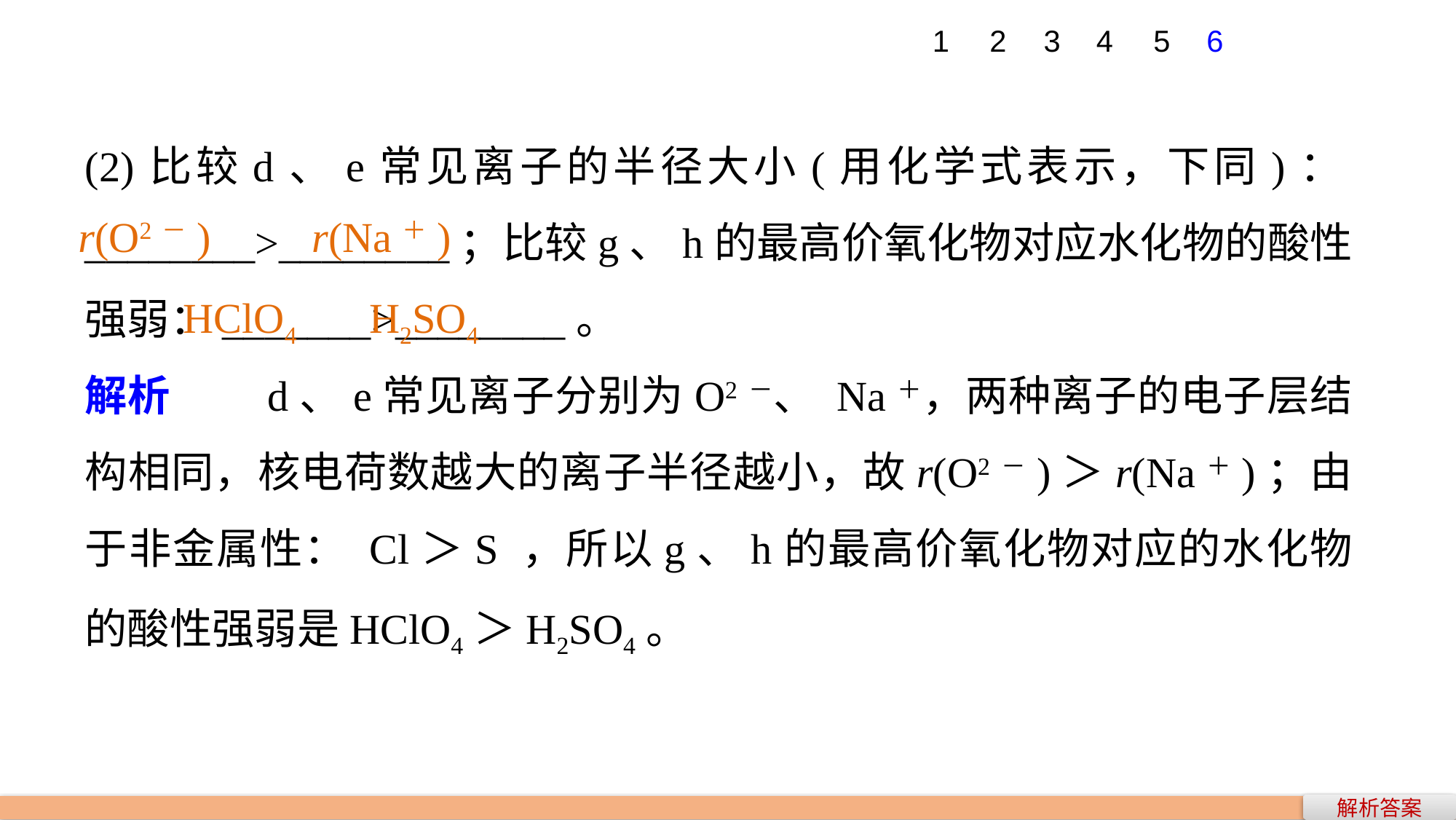

6
1
2
3
4
5
(2)比较d、e常见离子的半径大小(用化学式表示，下同)：________>________；比较g、h的最高价氧化物对应水化物的酸性强弱：_______>________。
解析　　d、e常见离子分别为O2－、 Na＋，两种离子的电子层结构相同，核电荷数越大的离子半径越小，故r(O2－)＞r(Na＋)；由于非金属性： Cl＞S ，所以g、h的最高价氧化物对应的水化物的酸性强弱是HClO4＞H2SO4。
r(O2－)　    r(Na＋)
HClO4　 H2SO4
解析答案